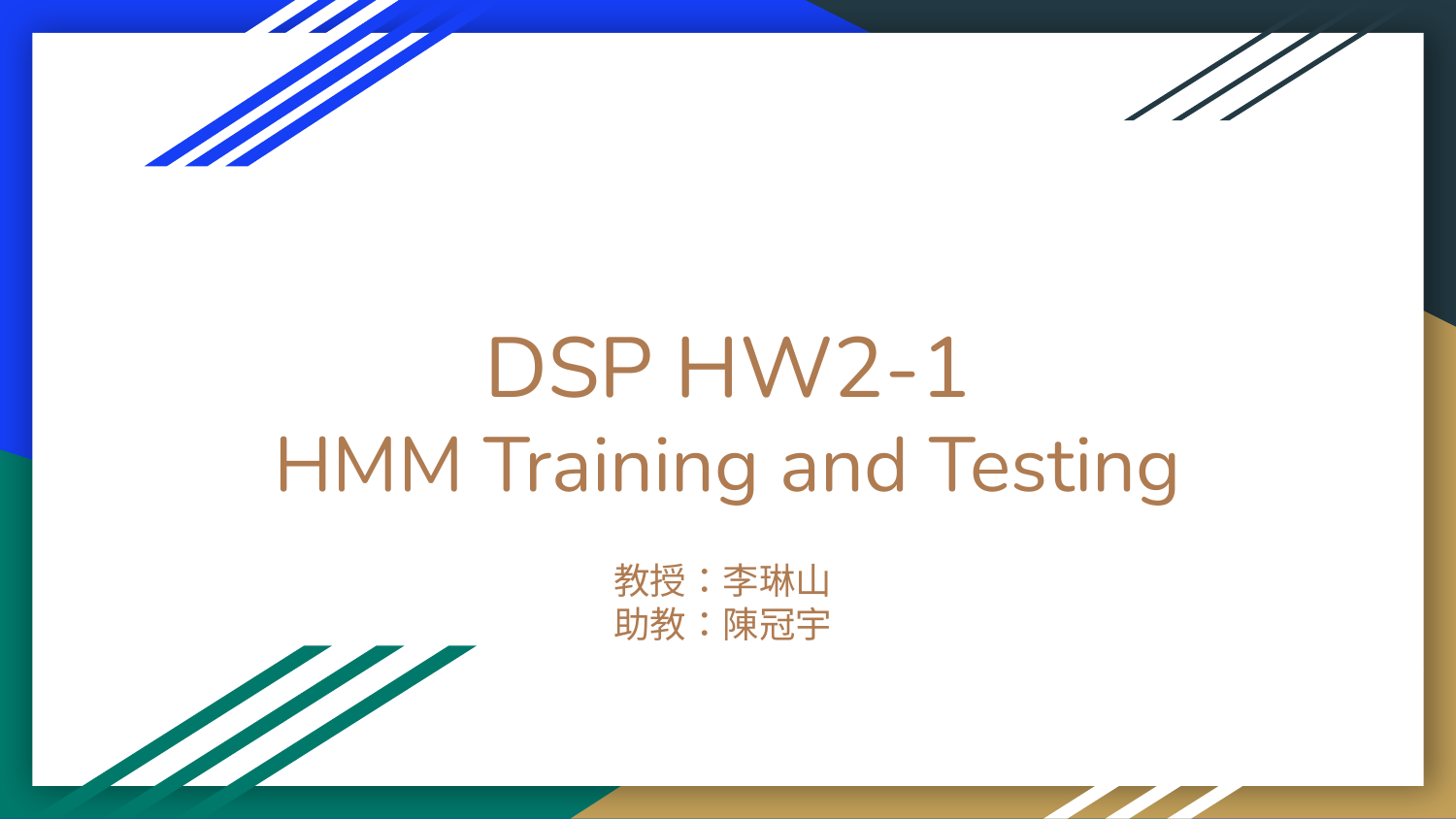

# DSP HW2-1 HMM Training and Testing
教授：李琳山
助教：陳冠宇